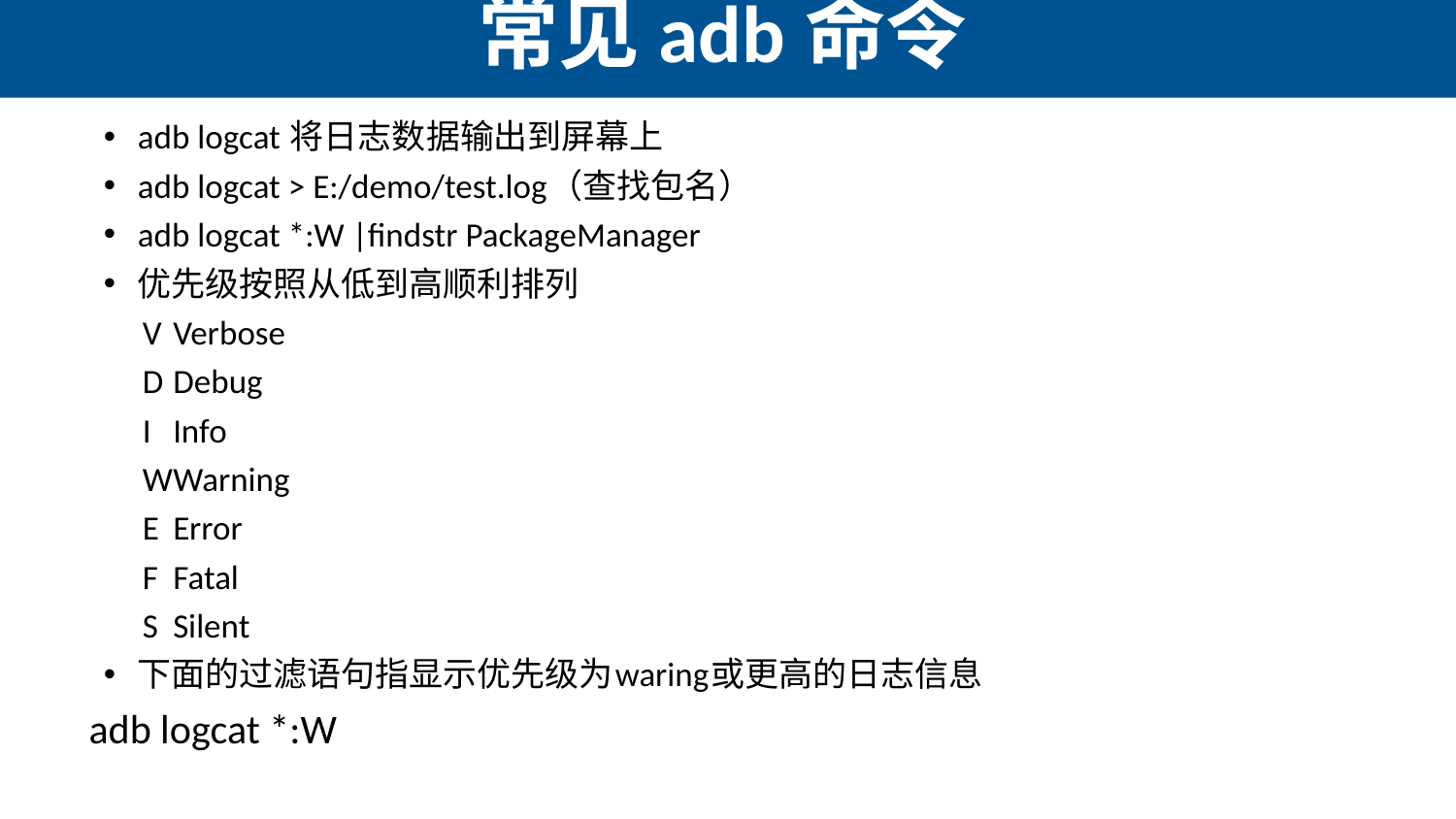

# 常见adb命令
adb logcat 将日志数据输出到屏幕上
adb logcat > E:/demo/test.log（查找包名）
adb logcat *:W |findstr PackageManager
优先级按照从低到高顺利排列
V	Verbose
D	Debug
I	Info
W	Warning
E	Error
F	Fatal
S	Silent
下面的过滤语句指显示优先级为waring或更高的日志信息
adb logcat *:W